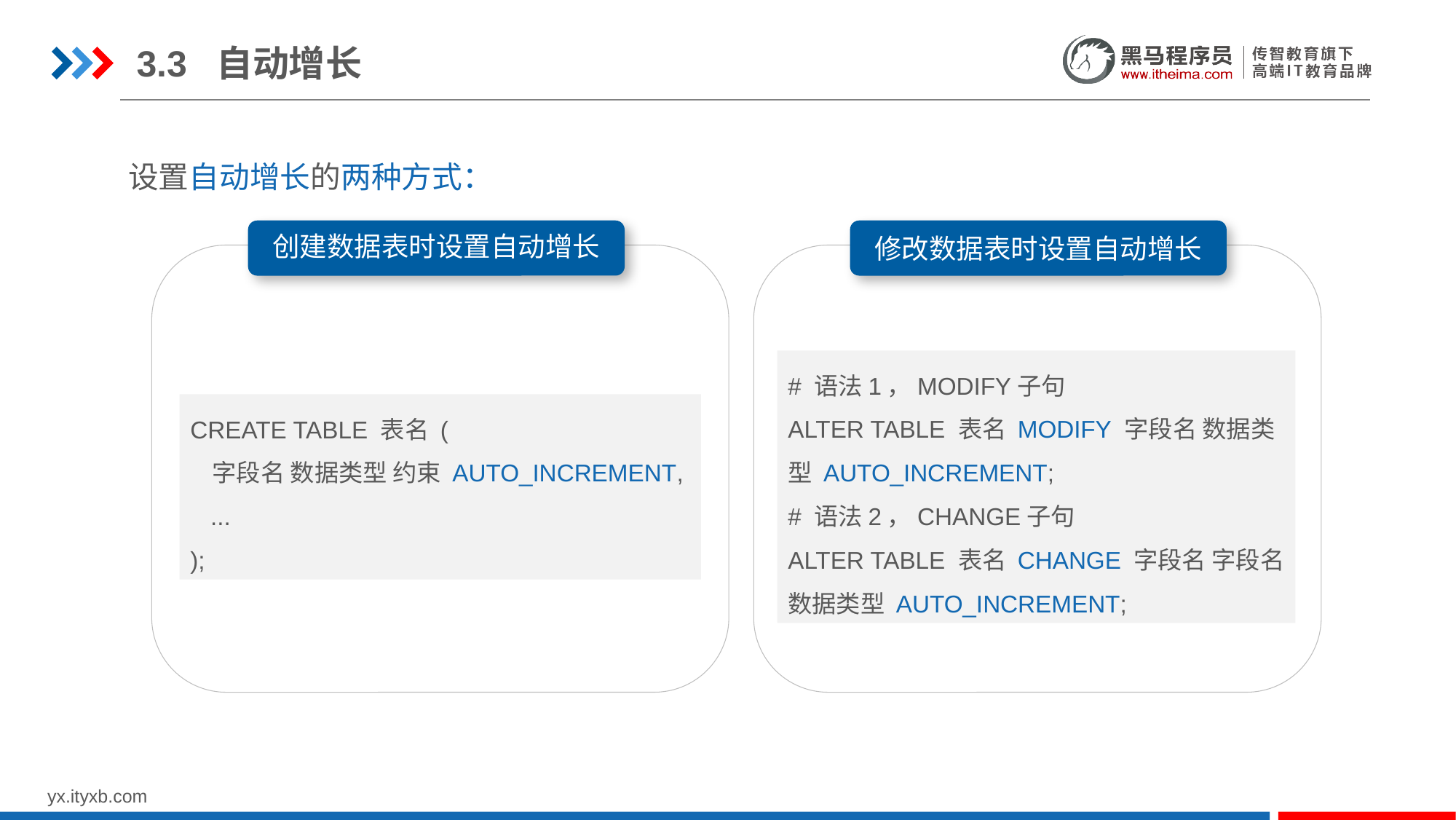

3.3  自动增长
设置自动增长的两种方式：

创建数据表时设置自动增长
修改数据表时设置自动增长

# 语法1，MODIFY子句
ALTER TABLE 表名 MODIFY 字段名 数据类型 AUTO_INCREMENT;
# 语法2，CHANGE子句
ALTER TABLE 表名 CHANGE 字段名 字段名 数据类型 AUTO_INCREMENT;
CREATE TABLE 表名 (
   字段名 数据类型 约束 AUTO_INCREMENT,
   ...
);